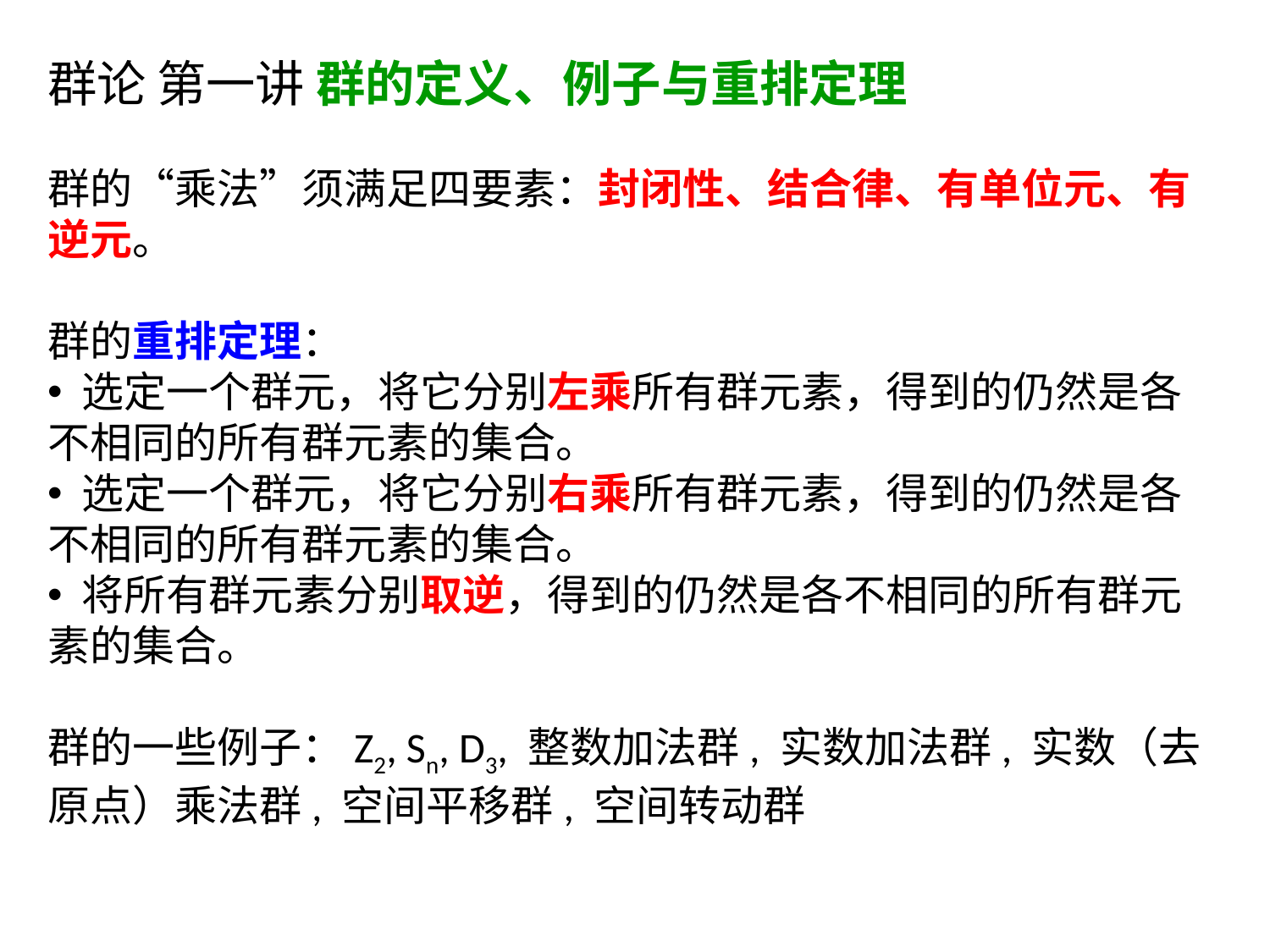

群论 第一讲 群的定义、例子与重排定理

群的“乘法”须满足四要素：封闭性、结合律、有单位元、有逆元。

群的重排定理：
 选定一个群元，将它分别左乘所有群元素，得到的仍然是各不相同的所有群元素的集合。
 选定一个群元，将它分别右乘所有群元素，得到的仍然是各不相同的所有群元素的集合。
 将所有群元素分别取逆，得到的仍然是各不相同的所有群元素的集合。

群的一些例子：Z2, Sn, D3, 整数加法群, 实数加法群, 实数（去原点）乘法群, 空间平移群, 空间转动群